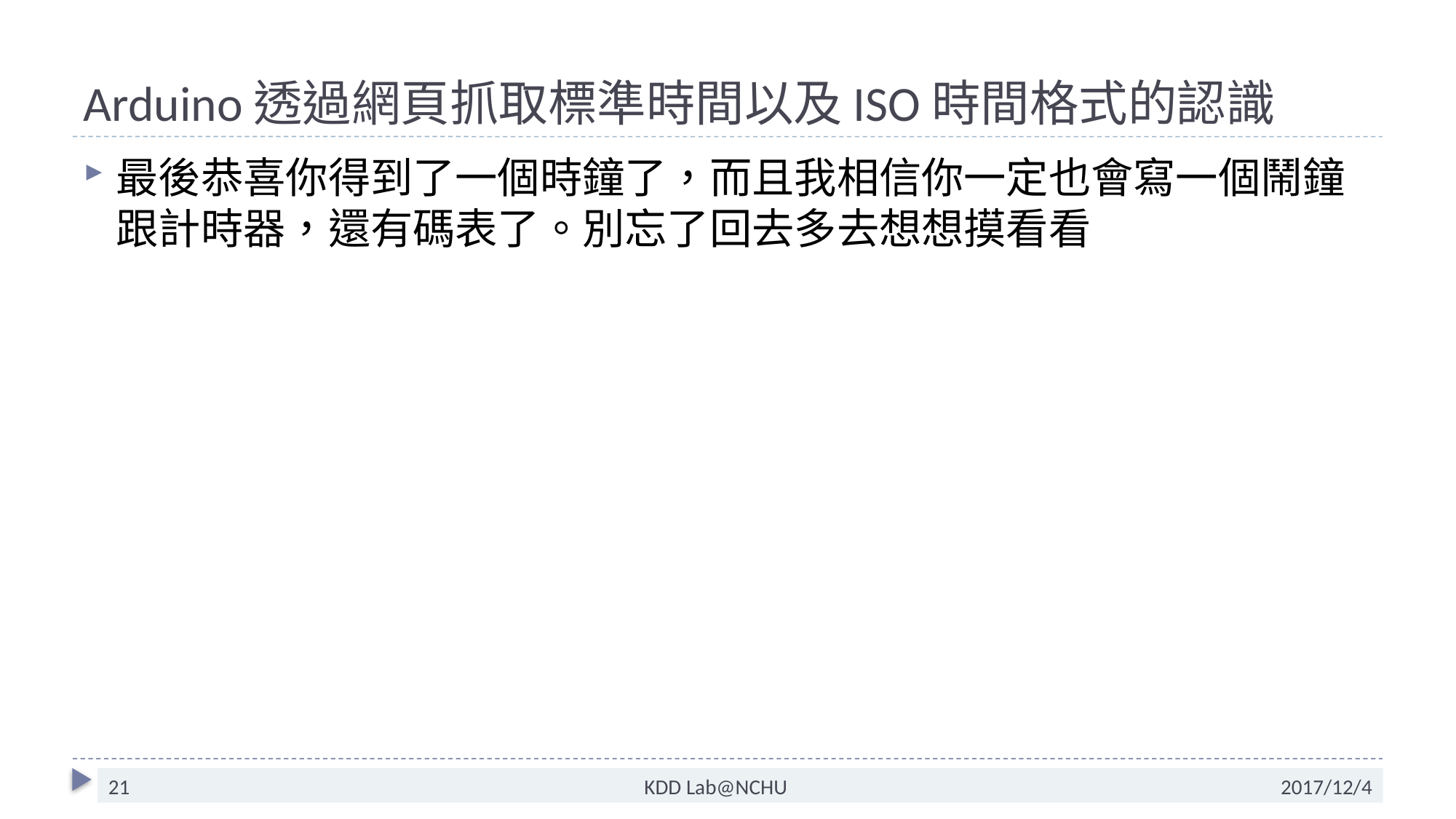

# Arduino透過網頁抓取標準時間以及ISO時間格式的認識
最後恭喜你得到了一個時鐘了，而且我相信你一定也會寫一個鬧鐘跟計時器，還有碼表了。別忘了回去多去想想摸看看
21
KDD Lab@NCHU
2017/12/4